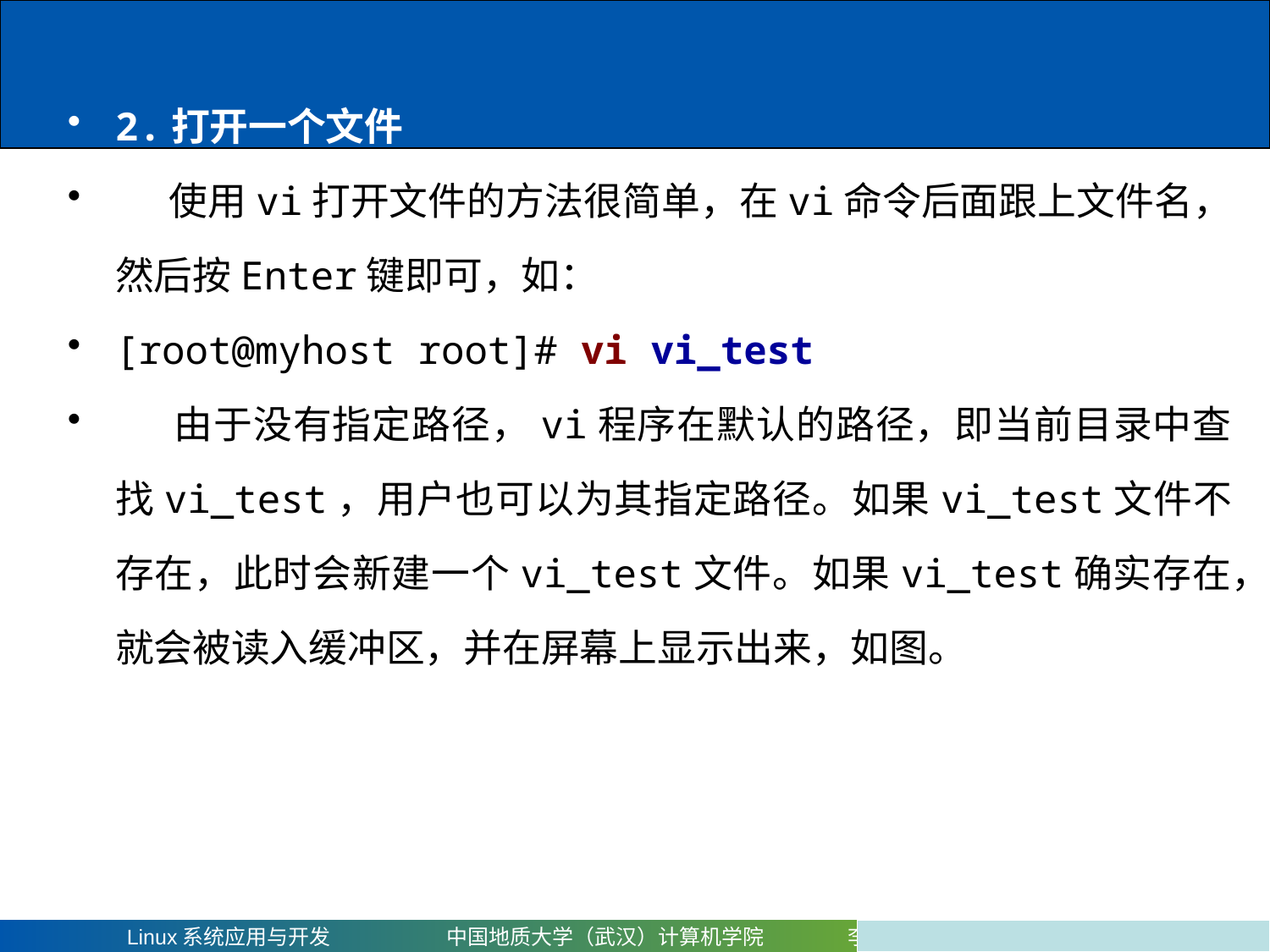

2.打开一个文件
     使用vi打开文件的方法很简单，在vi命令后面跟上文件名，然后按Enter键即可，如：
[root@myhost root]# vi vi_test
     由于没有指定路径，vi程序在默认的路径，即当前目录中查找vi_test，用户也可以为其指定路径。如果vi_test文件不存在，此时会新建一个vi_test文件。如果vi_test确实存在，就会被读入缓冲区，并在屏幕上显示出来，如图。